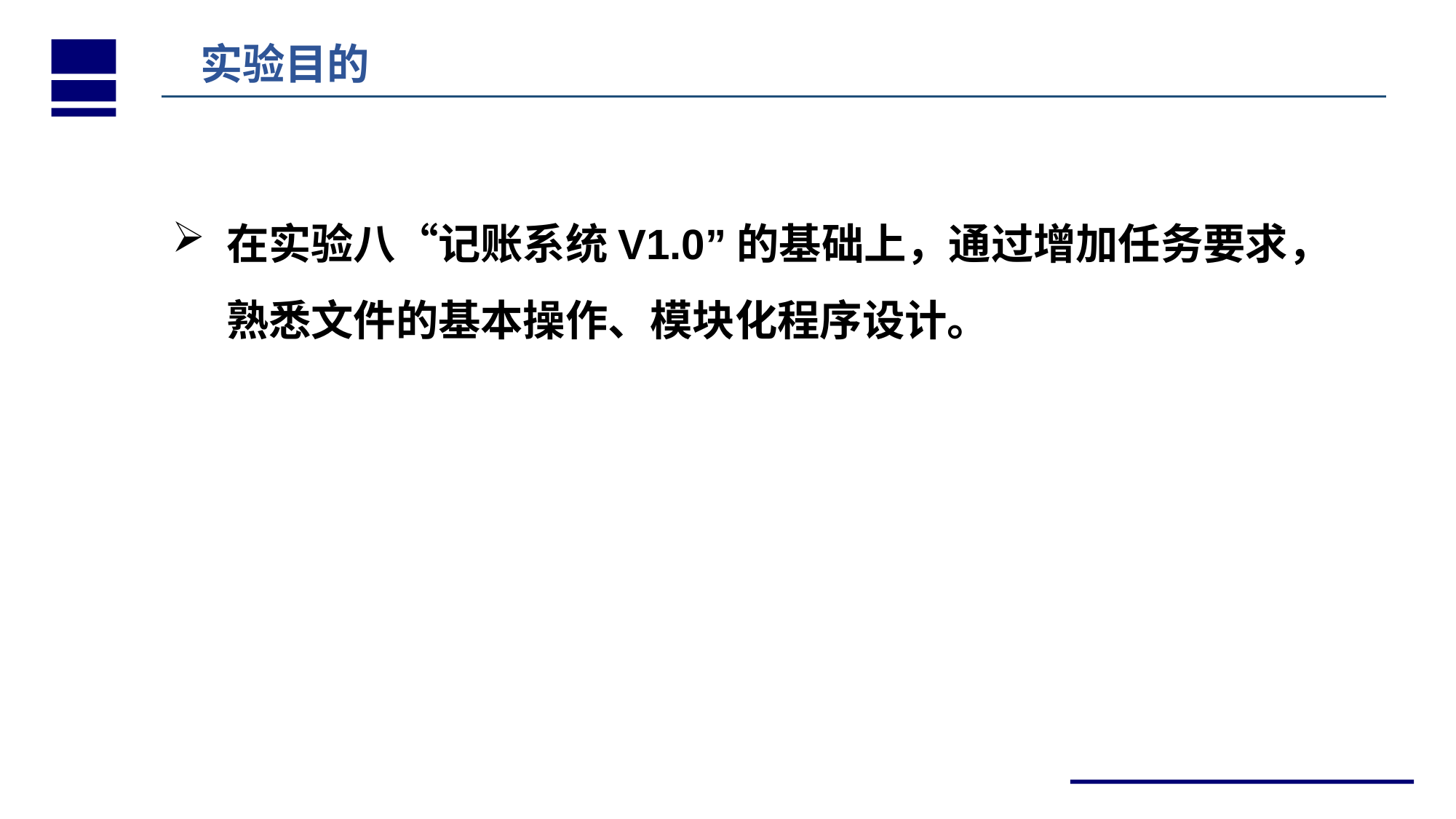

实验目的

在实验八“记账系统V1.0”的基础上，通过增加任务要求，熟悉文件的基本操作、模块化程序设计。